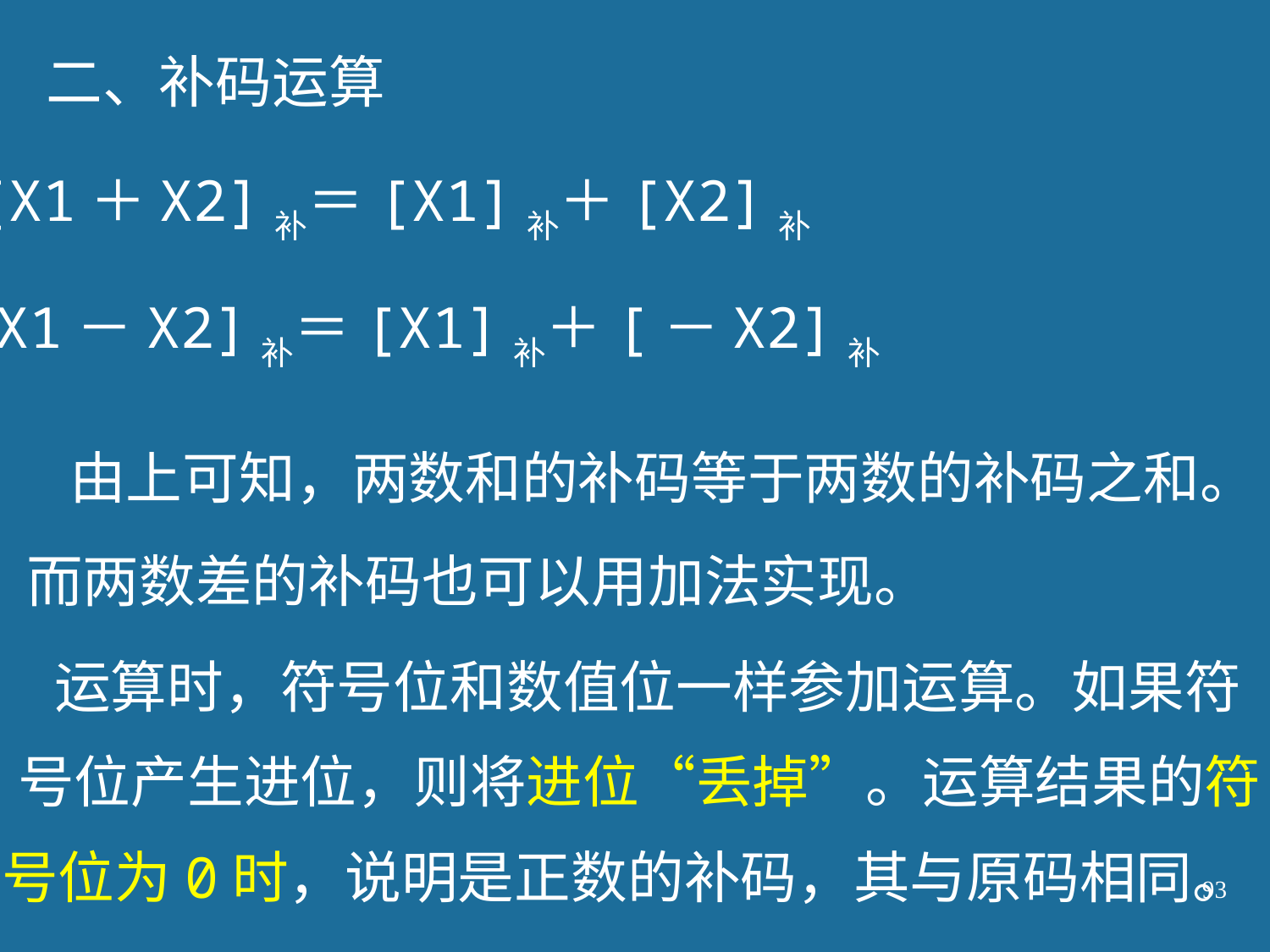

二、补码运算
[X1＋X2]补＝[X1]补＋[X2]补
[X1－X2]补＝[X1]补＋[－X2]补
由上可知，两数和的补码等于两数的补码之和。
而两数差的补码也可以用加法实现。
运算时，符号位和数值位一样参加运算。如果符
号位产生进位，则将进位“丢掉”。运算结果的符
号位为0时，说明是正数的补码，其与原码相同。
93